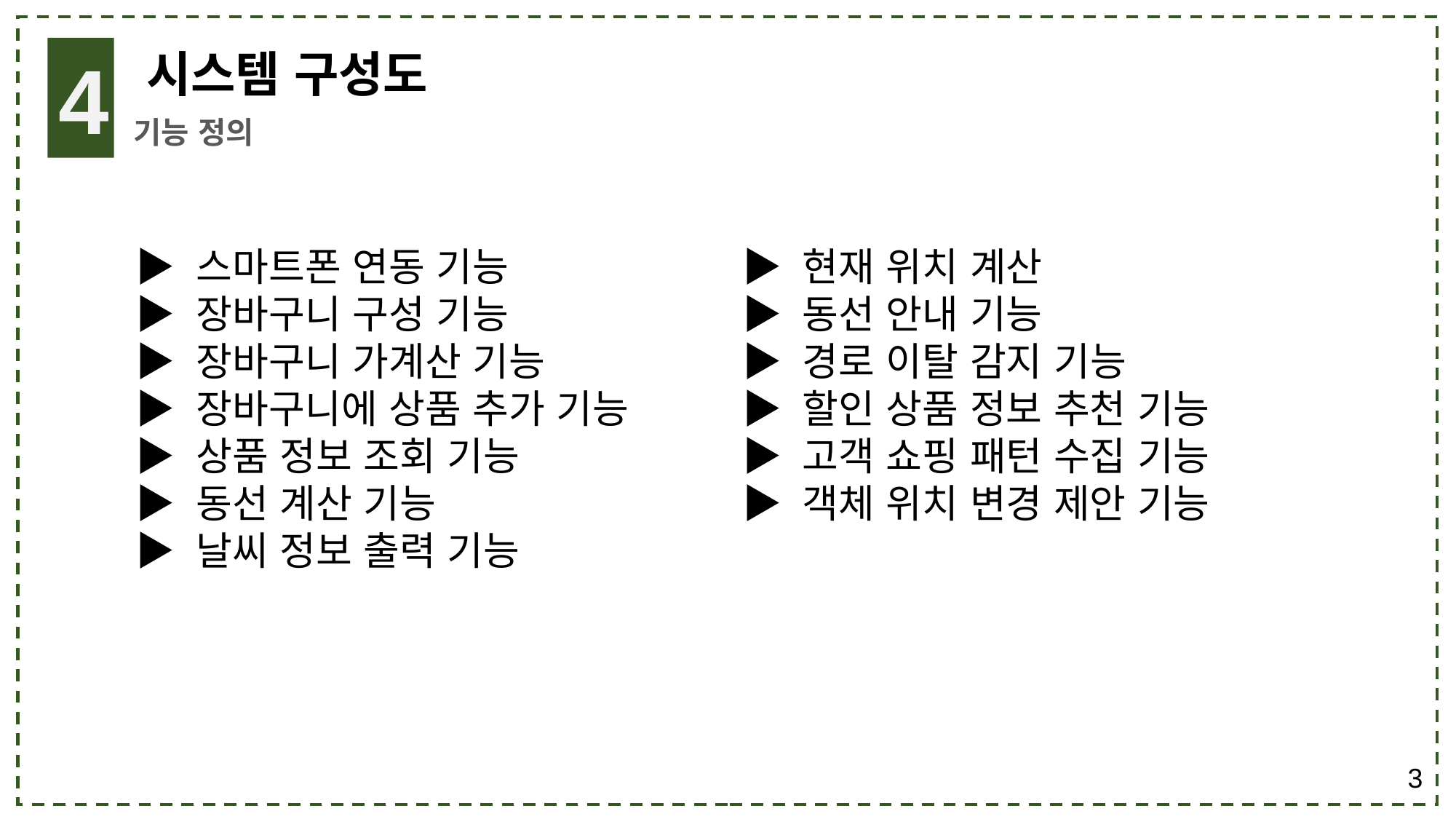

4
시스템 구성도
기능 정의
▶ 스마트폰 연동 기능
▶ 장바구니 구성 기능
▶ 장바구니 가계산 기능
▶ 장바구니에 상품 추가 기능
▶ 상품 정보 조회 기능
▶ 동선 계산 기능
▶ 날씨 정보 출력 기능
▶ 현재 위치 계산
▶ 동선 안내 기능
▶ 경로 이탈 감지 기능
▶ 할인 상품 정보 추천 기능
▶ 고객 쇼핑 패턴 수집 기능
▶ 객체 위치 변경 제안 기능
3